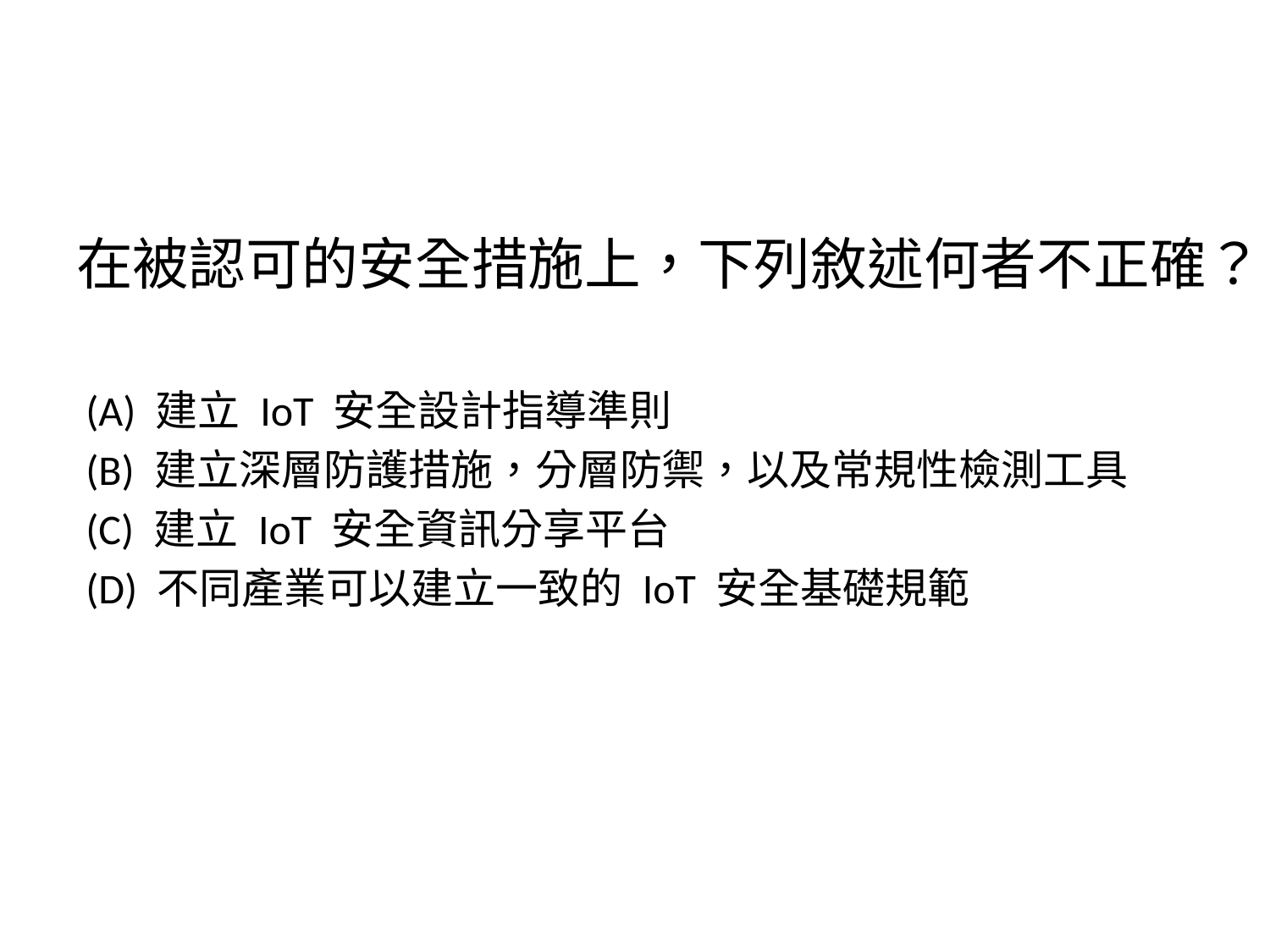

在被認可的安全措施上，下列敘述何者不正確？

 (A) 建立 IoT 安全設計指導準則
 (B) 建立深層防護措施，分層防禦，以及常規性檢測工具
 (C) 建立 IoT 安全資訊分享平台
 (D) 不同產業可以建立一致的 IoT 安全基礎規範